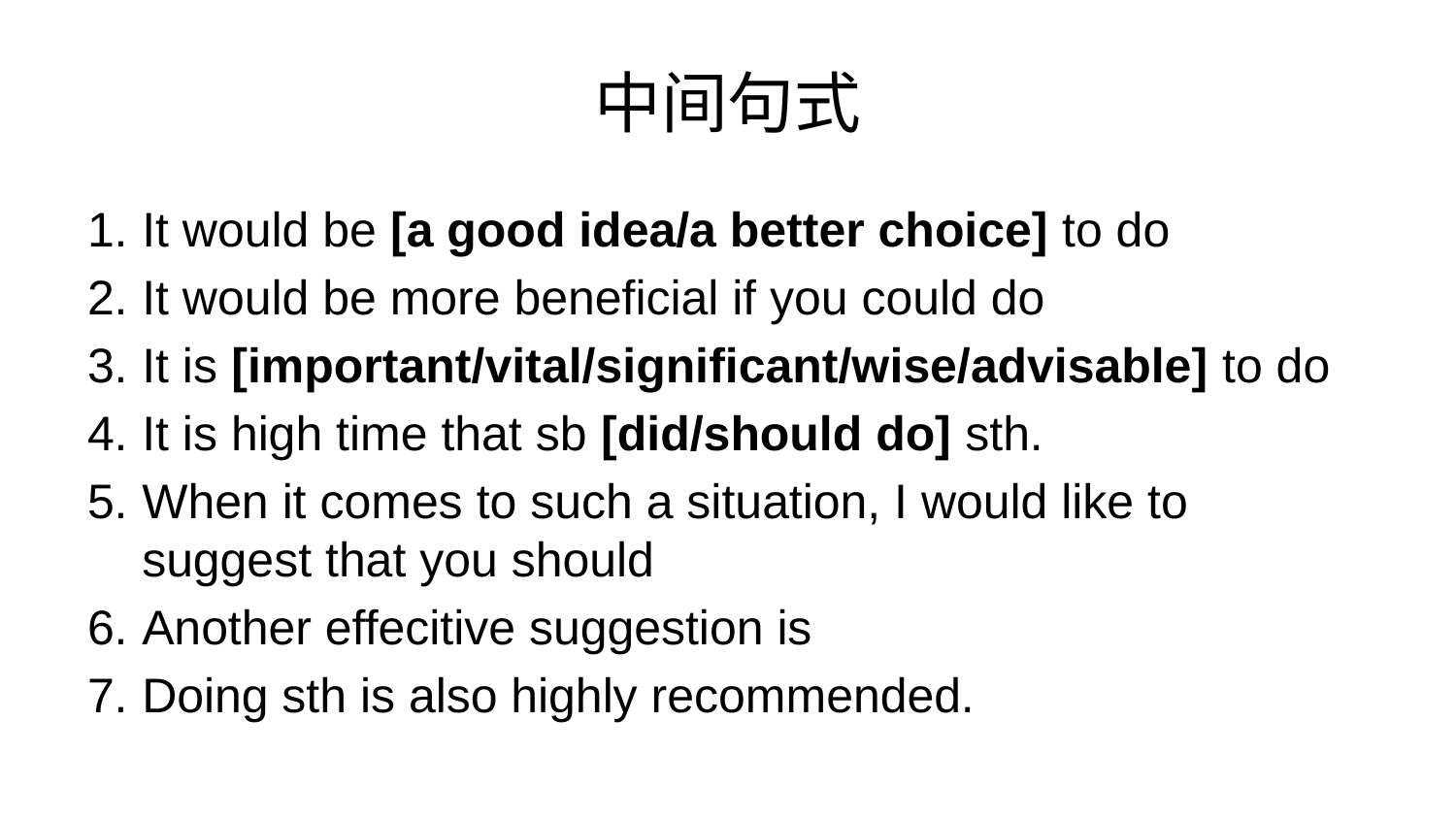

# 中间句式
It would be [a good idea/a better choice] to do
It would be more beneficial if you could do
It is [important/vital/significant/wise/advisable] to do
It is high time that sb [did/should do] sth.
When it comes to such a situation, I would like to suggest that you should
Another effecitive suggestion is
Doing sth is also highly recommended.